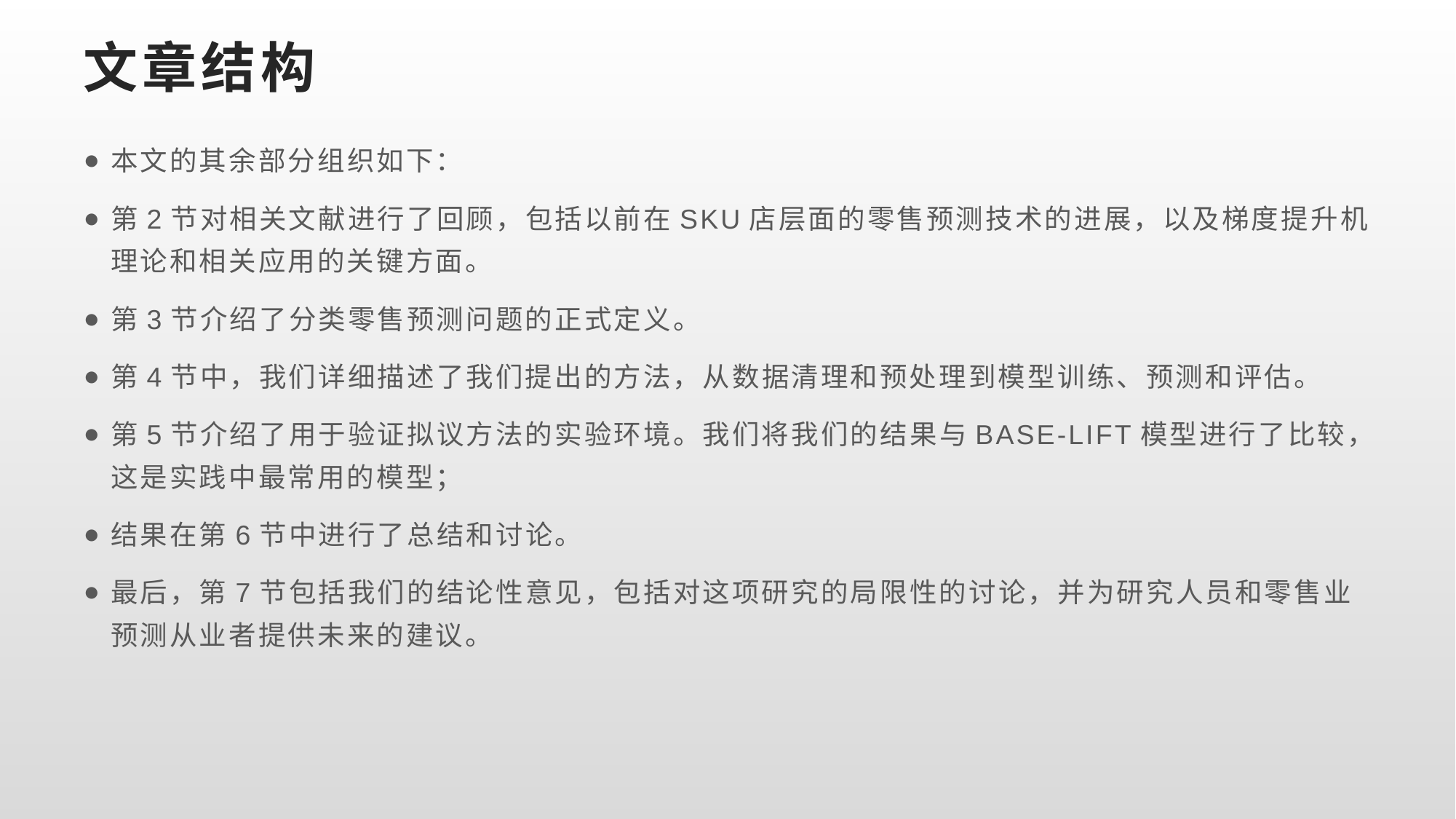

# 文章结构
本文的其余部分组织如下：
第2节对相关文献进行了回顾，包括以前在SKU店层面的零售预测技术的进展，以及梯度提升机理论和相关应用的关键方面。
第3节介绍了分类零售预测问题的正式定义。
第4节中，我们详细描述了我们提出的方法，从数据清理和预处理到模型训练、预测和评估。
第5节介绍了用于验证拟议方法的实验环境。我们将我们的结果与BASE-LIFT模型进行了比较，这是实践中最常用的模型；
结果在第6节中进行了总结和讨论。
最后，第7节包括我们的结论性意见，包括对这项研究的局限性的讨论，并为研究人员和零售业预测从业者提供未来的建议。